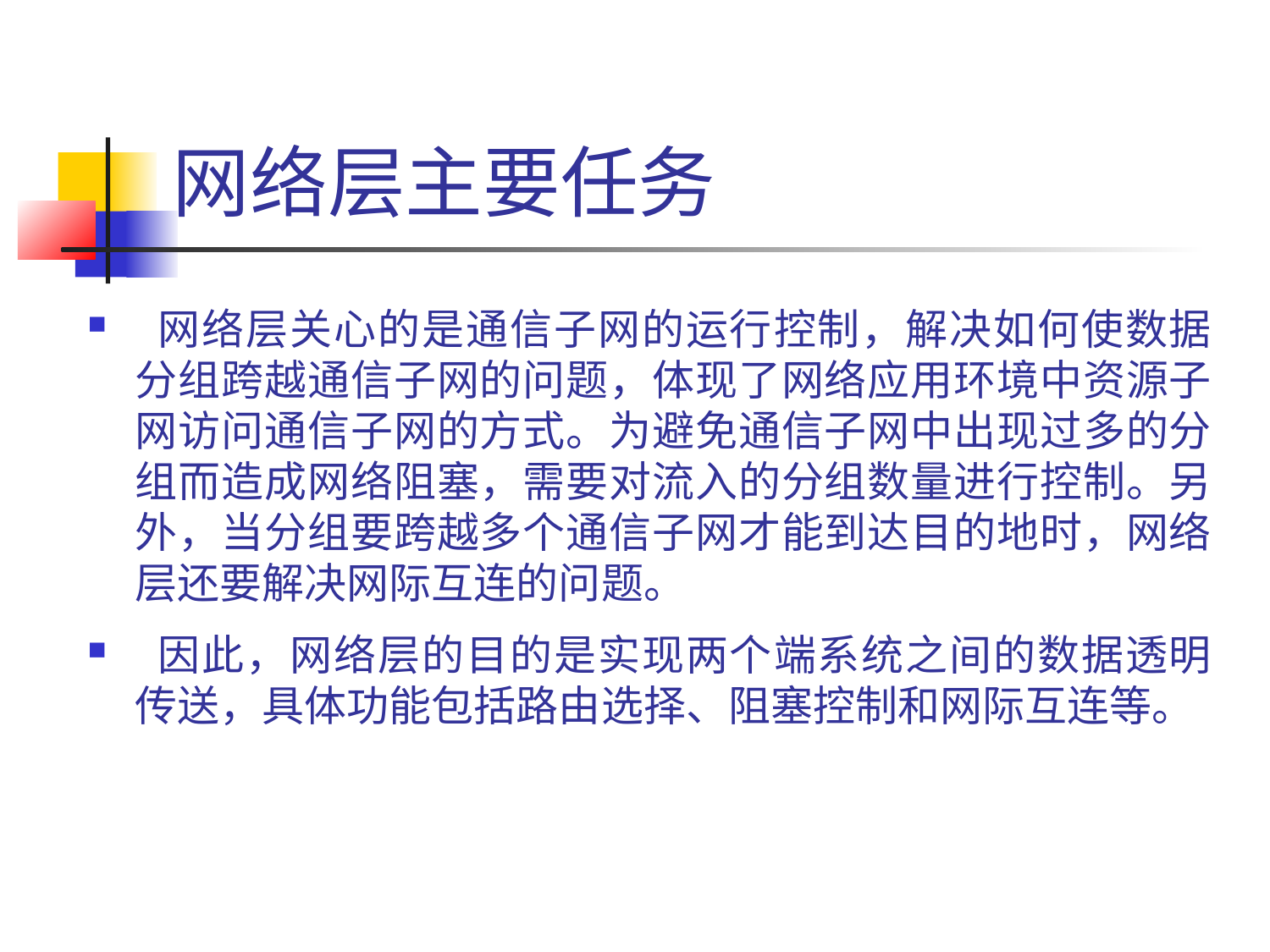

# 网络层主要任务
 网络层关心的是通信子网的运行控制，解决如何使数据分组跨越通信子网的问题，体现了网络应用环境中资源子网访问通信子网的方式。为避免通信子网中出现过多的分组而造成网络阻塞，需要对流入的分组数量进行控制。另外，当分组要跨越多个通信子网才能到达目的地时，网络层还要解决网际互连的问题。
 因此，网络层的目的是实现两个端系统之间的数据透明传送，具体功能包括路由选择、阻塞控制和网际互连等。